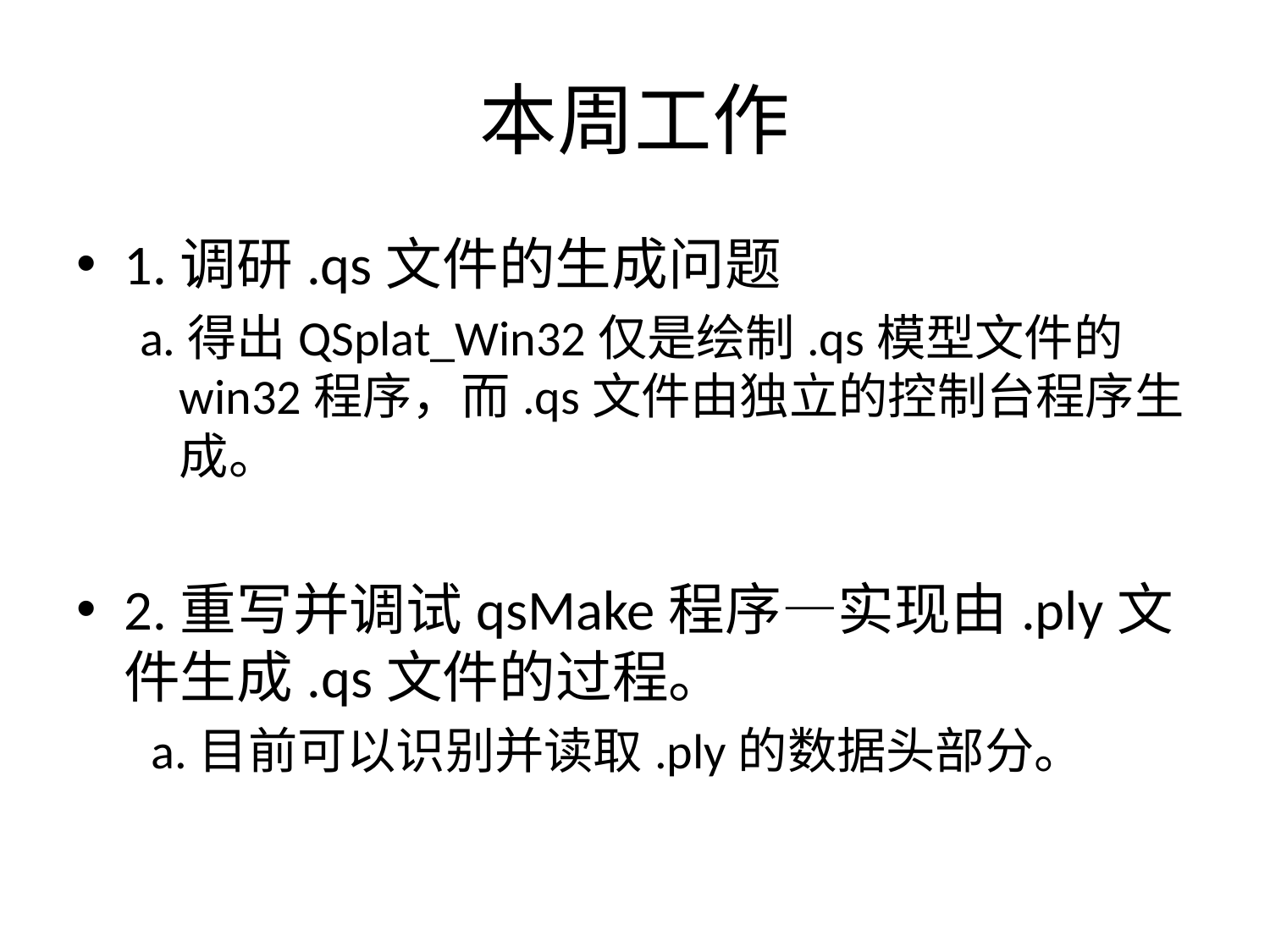

# 本周工作
1.调研.qs文件的生成问题
a.得出QSplat_Win32仅是绘制.qs模型文件的win32程序，而.qs文件由独立的控制台程序生成。

2.重写并调试qsMake程序—实现由.ply文件生成.qs文件的过程。
 a.目前可以识别并读取.ply的数据头部分。